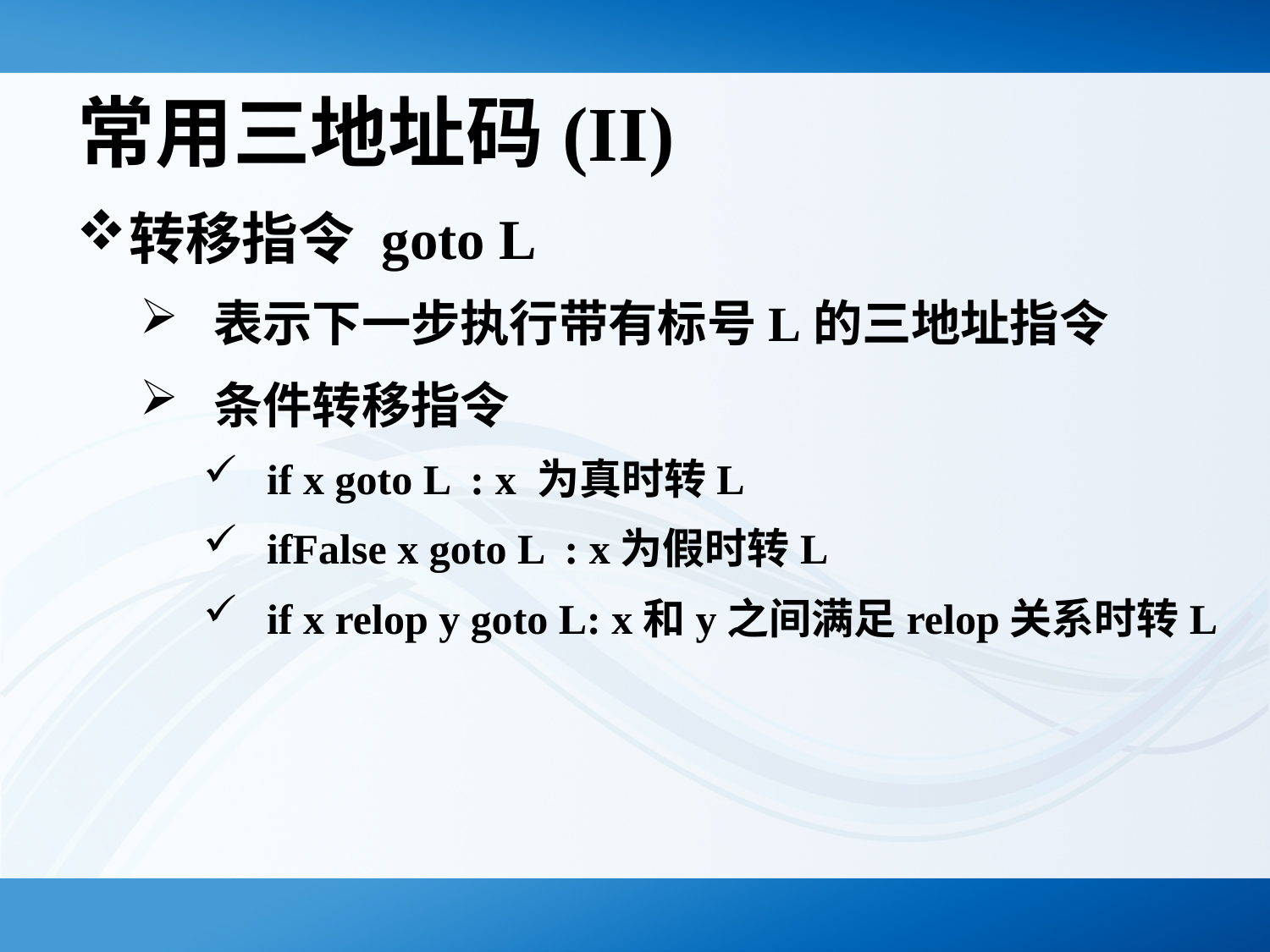

# 常用三地址码(II)
转移指令 goto L
表示下一步执行带有标号L的三地址指令
条件转移指令
if x goto L  : x 为真时转L
ifFalse x goto L  : x为假时转L
if x relop y goto L: x和y之间满足relop关系时转L